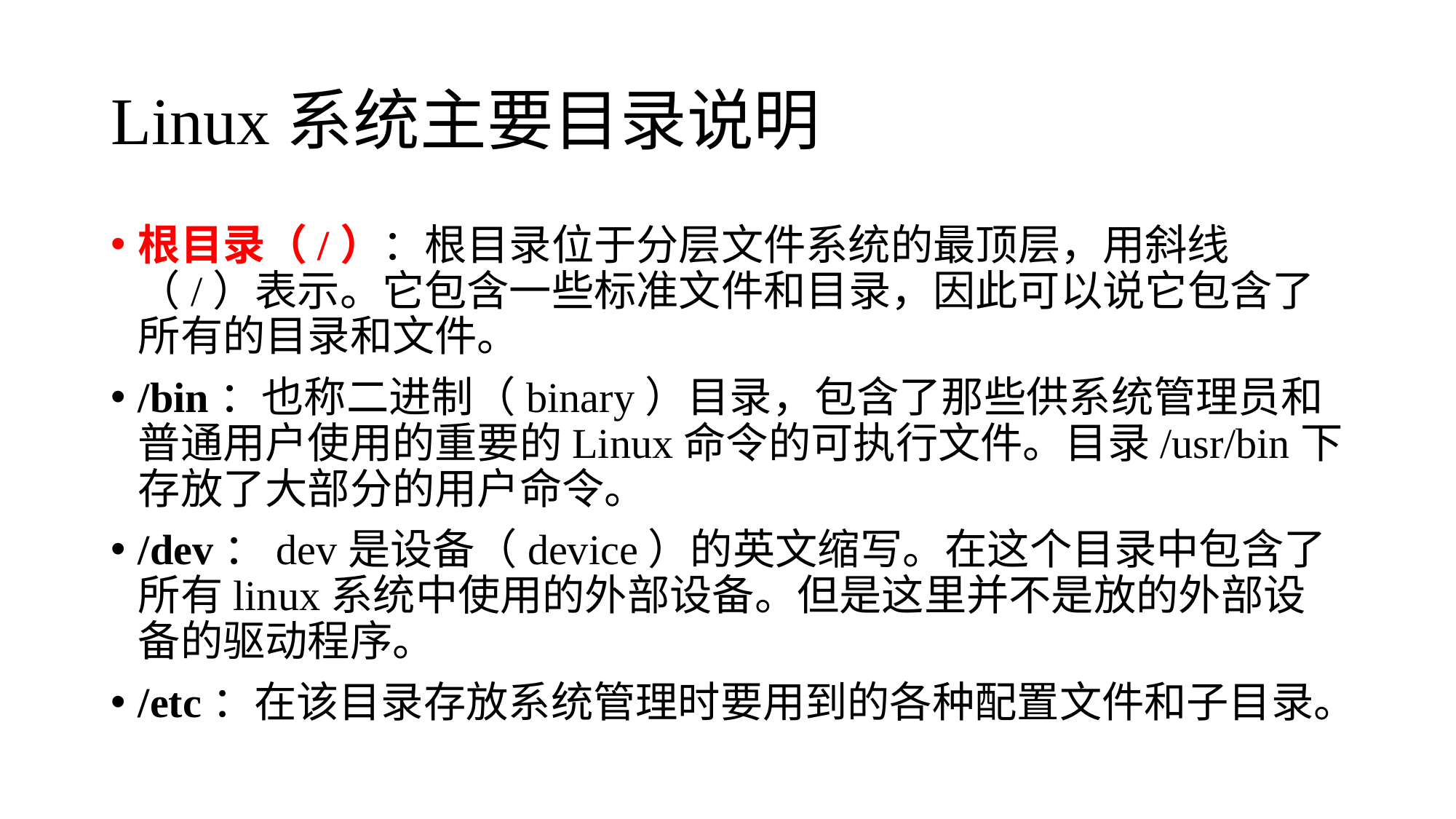

# Linux系统主要目录说明
根目录（/）：根目录位于分层文件系统的最顶层，用斜线（/）表示。它包含一些标准文件和目录，因此可以说它包含了所有的目录和文件。
/bin：也称二进制（binary）目录，包含了那些供系统管理员和普通用户使用的重要的Linux命令的可执行文件。目录/usr/bin下存放了大部分的用户命令。
/dev：dev是设备（device）的英文缩写。在这个目录中包含了所有linux系统中使用的外部设备。但是这里并不是放的外部设备的驱动程序。
/etc：在该目录存放系统管理时要用到的各种配置文件和子目录。